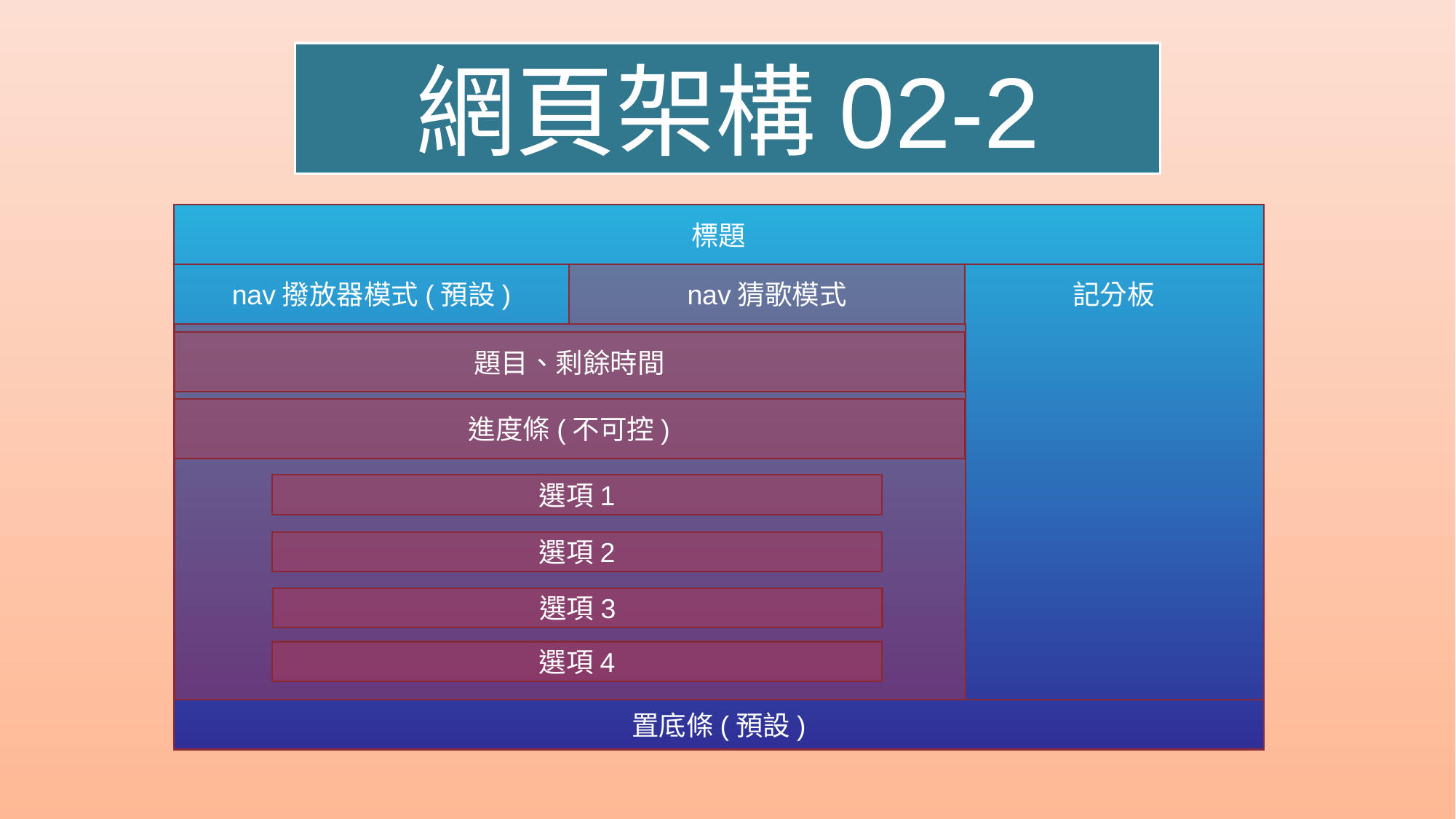

網頁架構02-2

標題
nav撥放器模式(預設)
nav猜歌模式
記分板

題目、剩餘時間
進度條(不可控)
選項1
選項2
選項3
選項4
置底條(預設)